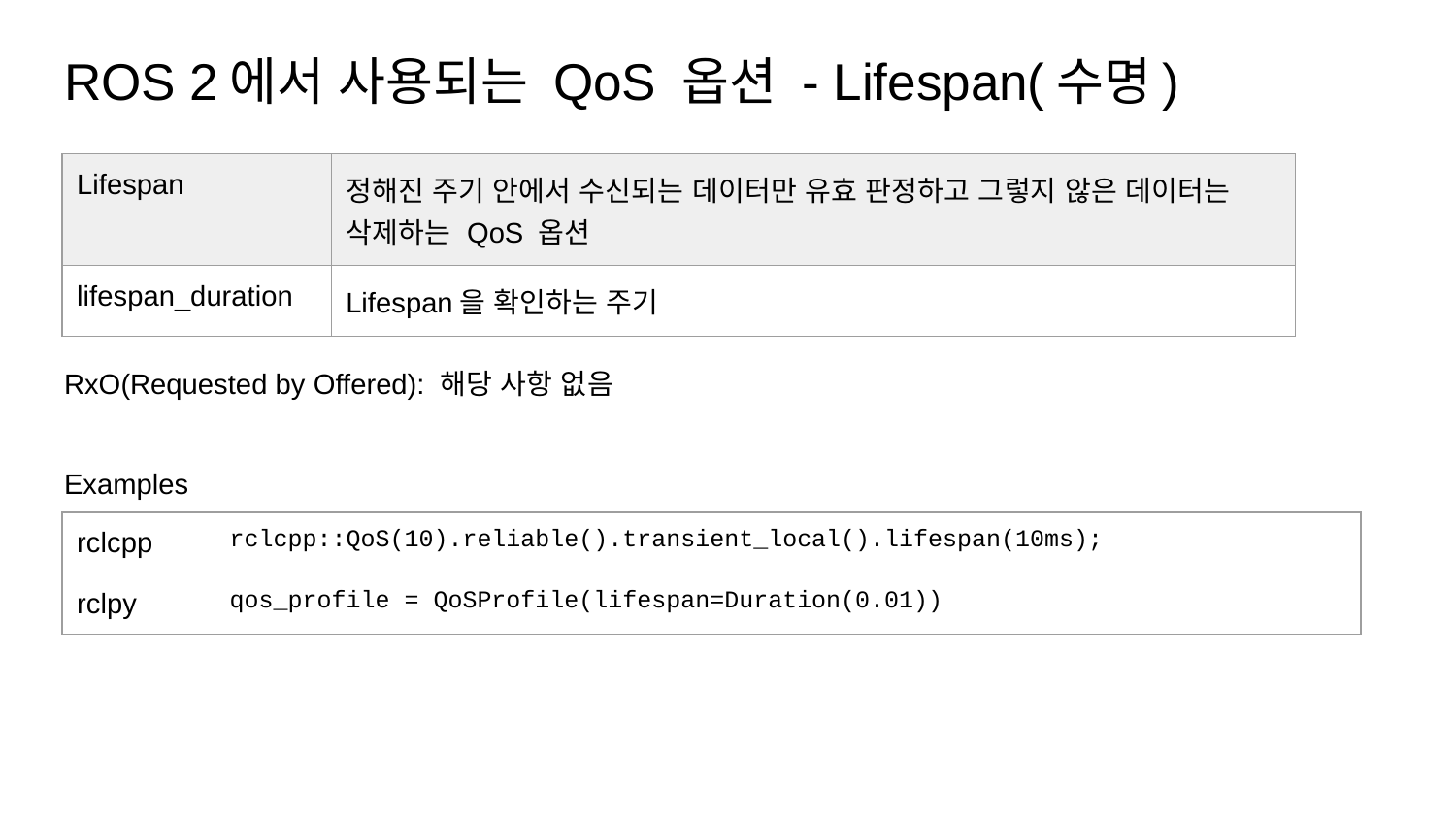

# ROS 2에서 사용되는 QoS 옵션 - Lifespan(수명)
| Lifespan | 정해진 주기 안에서 수신되는 데이터만 유효 판정하고 그렇지 않은 데이터는 삭제하는 QoS 옵션 |
| --- | --- |
| lifespan\_duration | Lifespan을 확인하는 주기 |
RxO(Requested by Offered): 해당 사항 없음
Examples
| rclcpp | rclcpp::QoS(10).reliable().transient\_local().lifespan(10ms); |
| --- | --- |
| rclpy | qos\_profile = QoSProfile(lifespan=Duration(0.01)) |